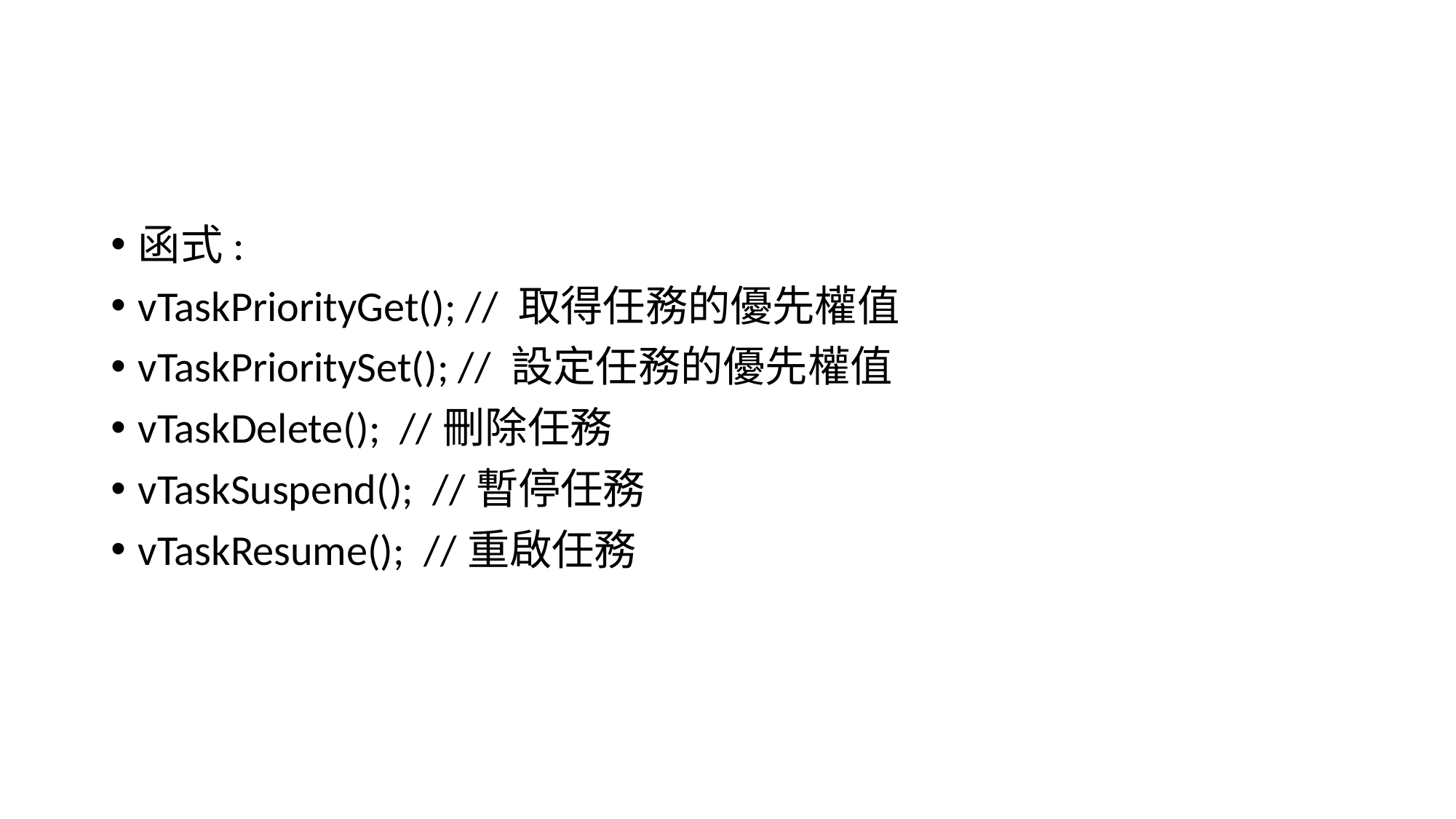

#
函式:
vTaskPriorityGet(); // 取得任務的優先權值
vTaskPrioritySet(); // 設定任務的優先權值
vTaskDelete();  //刪除任務
vTaskSuspend();  //暫停任務
vTaskResume();  //重啟任務